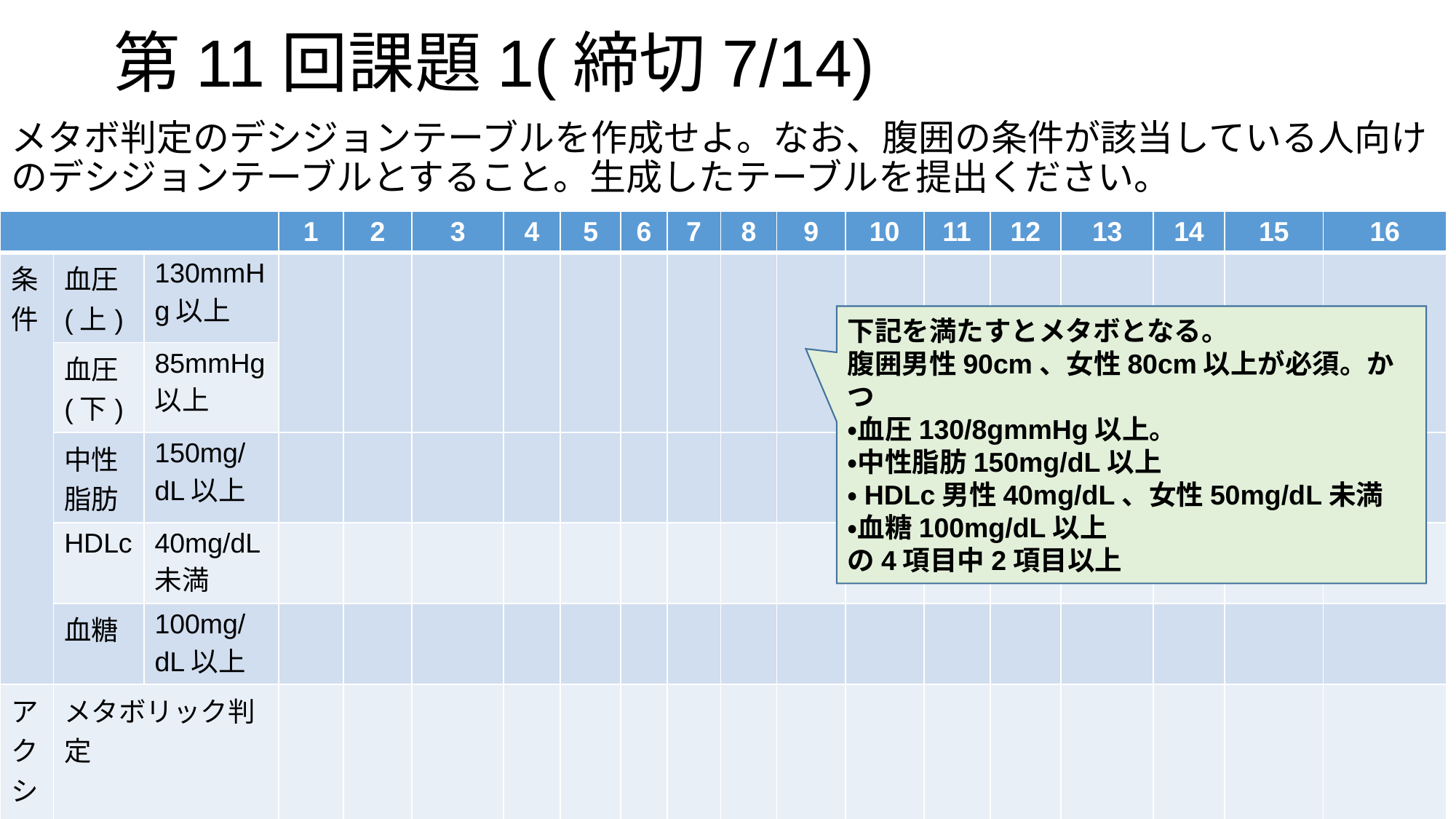

# 第11回課題1(締切7/14)
メタボ判定のデシジョンテーブルを作成せよ。なお、腹囲の条件が該当している人向けのデシジョンテーブルとすること。生成したテーブルを提出ください。
|  |  |  | 1 | 2 | 3 | 4 | 5 | 6 | 7 | 8 | 9 | 10 | 11 | 12 | 13 | 14 | 15 | 16 |
| --- | --- | --- | --- | --- | --- | --- | --- | --- | --- | --- | --- | --- | --- | --- | --- | --- | --- | --- |
| 条件 | 血圧(上) | 130mmHg以上 |  |  |  |  |  |  |  |  |  |  |  |  |  |  |  |  |
|  | 血圧(下) | 85mmHg以上 |  |  |  |  |  |  |  |  |  |  |  |  |  |  |  |  |
|  | 中性脂肪 | 150mg/dL以上 |  |  |  |  |  |  |  |  |  |  |  |  |  |  |  |  |
|  | HDLc | 40mg/dL未満 |  |  |  |  |  |  |  |  |  |  |  |  |  |  |  |  |
|  | 血糖 | 100mg/dL以上 |  |  |  |  |  |  |  |  |  |  |  |  |  |  |  |  |
| アクション | メタボリック判定 |  |  |  |  |  |  |  |  |  |  |  |  |  |  |  |  |  |
下記を満たすとメタボとなる。
腹囲男性90cm、女性80cm以上が必須。かつ
・血圧130/8gmmHg以上。
・中性脂肪150mg/dL以上
・HDLc男性40mg/dL、女性50mg/dL未満
・血糖100mg/dL以上
の4項目中2項目以上